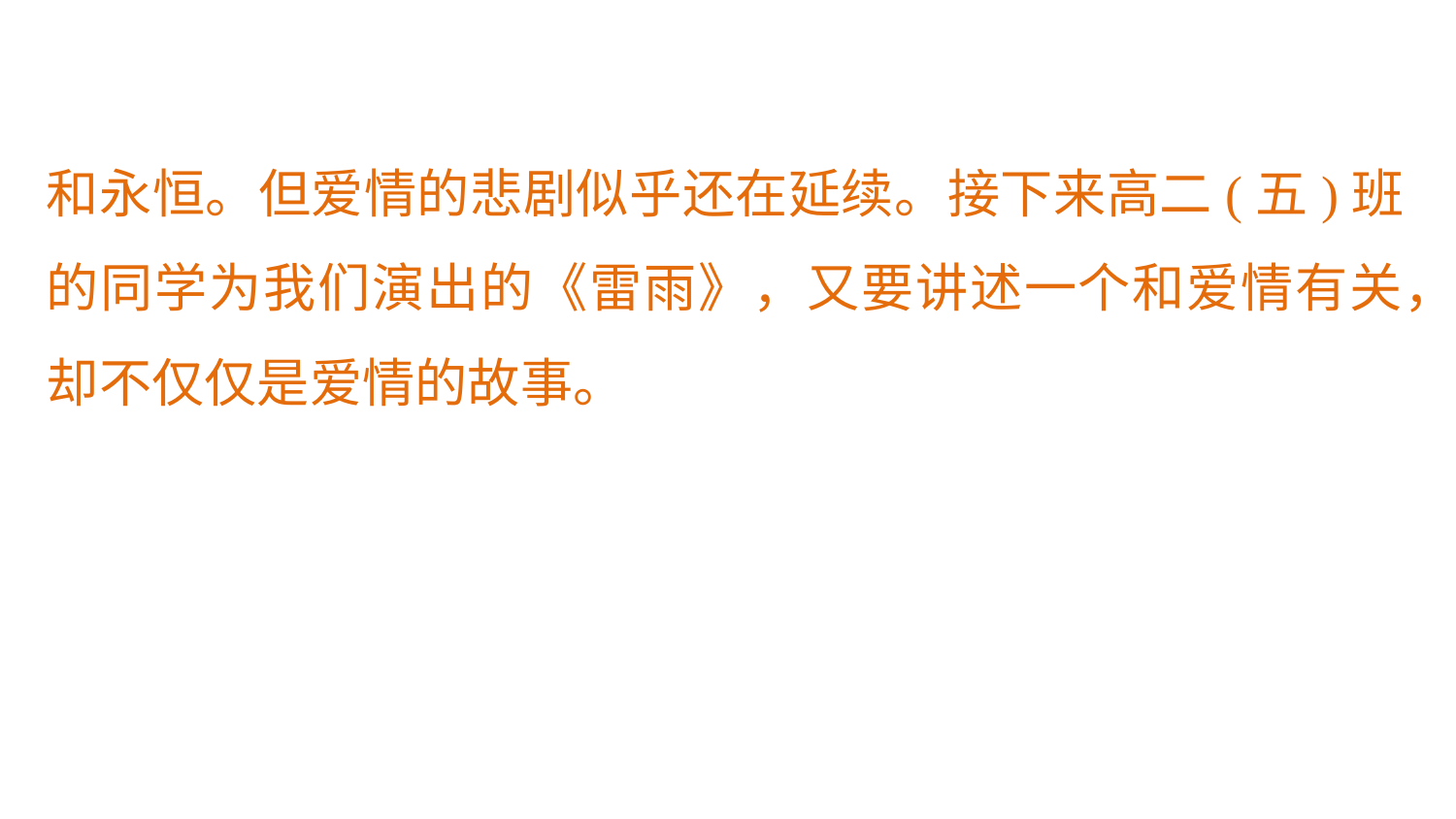

和永恒。但爱情的悲剧似乎还在延续。接下来高二(五)班的同学为我们演出的《雷雨》，又要讲述一个和爱情有关，却不仅仅是爱情的故事。